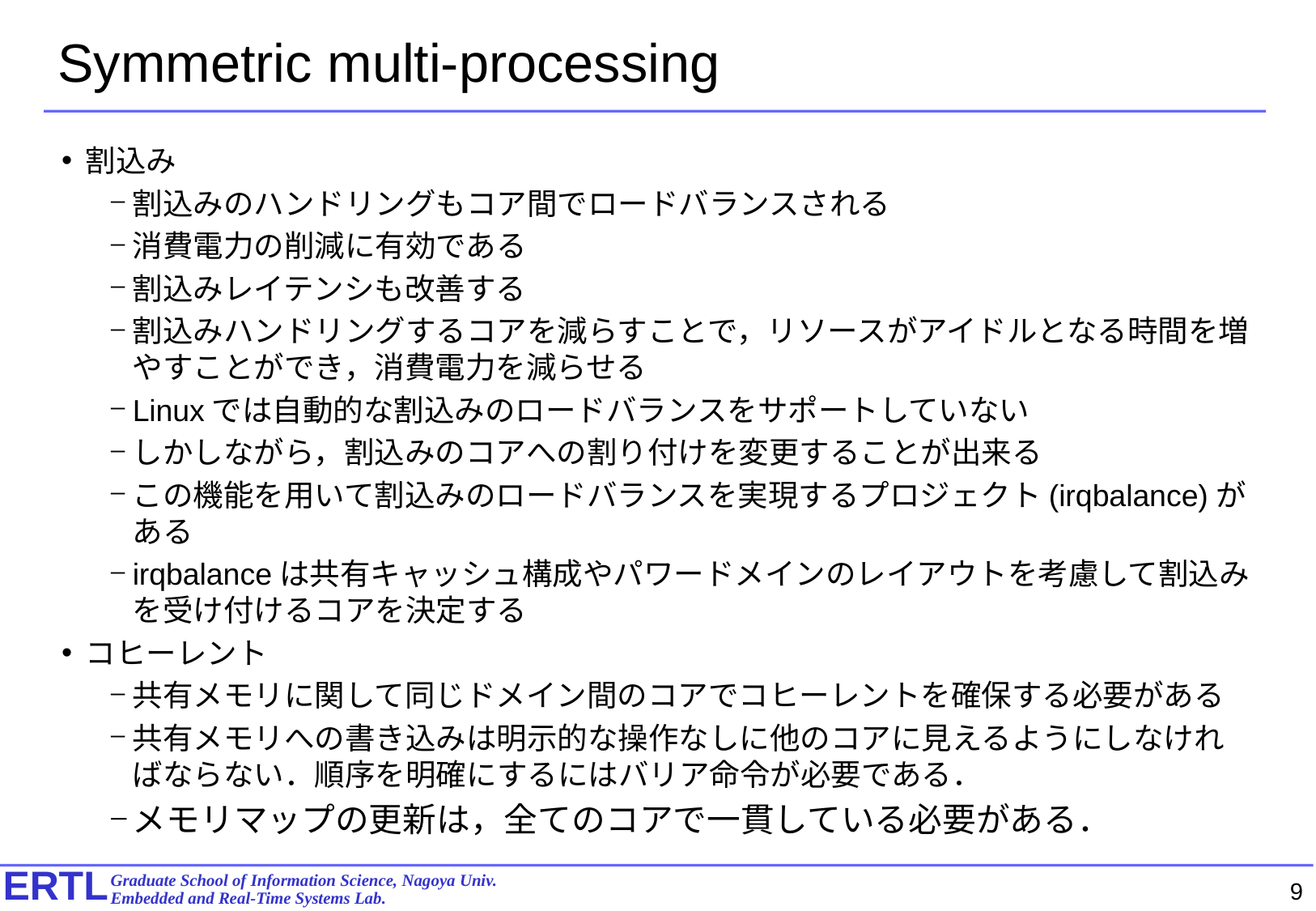

# Symmetric multi-processing
割込み
割込みのハンドリングもコア間でロードバランスされる
消費電力の削減に有効である
割込みレイテンシも改善する
割込みハンドリングするコアを減らすことで，リソースがアイドルとなる時間を増やすことができ，消費電力を減らせる
Linuxでは自動的な割込みのロードバランスをサポートしていない
しかしながら，割込みのコアへの割り付けを変更することが出来る
この機能を用いて割込みのロードバランスを実現するプロジェクト(irqbalance)がある
irqbalanceは共有キャッシュ構成やパワードメインのレイアウトを考慮して割込みを受け付けるコアを決定する
コヒーレント
共有メモリに関して同じドメイン間のコアでコヒーレントを確保する必要がある
共有メモリへの書き込みは明示的な操作なしに他のコアに見えるようにしなければならない．順序を明確にするにはバリア命令が必要である．
メモリマップの更新は，全てのコアで一貫している必要がある．

9